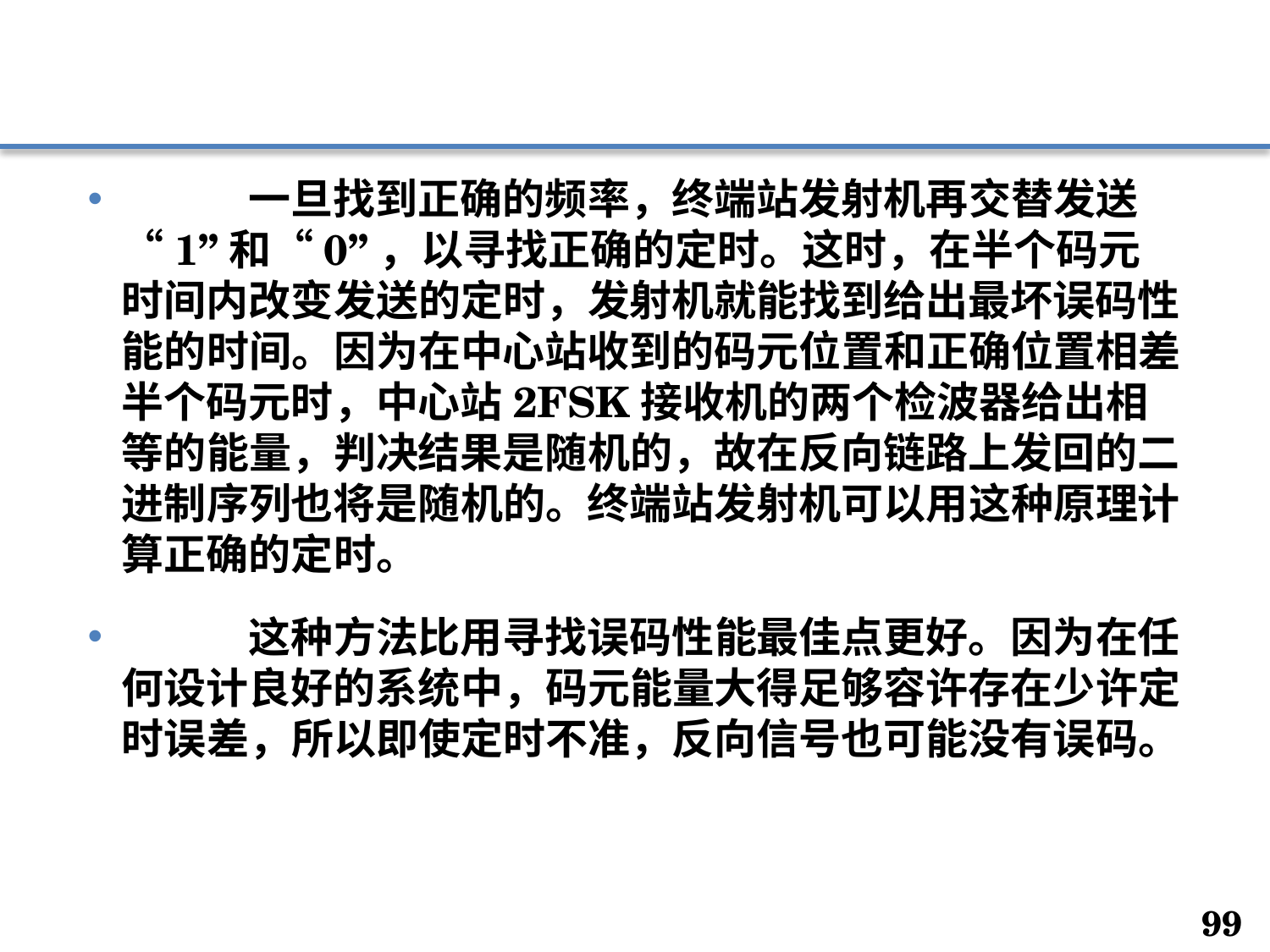

#
	一旦找到正确的频率，终端站发射机再交替发送“1”和“0”，以寻找正确的定时。这时，在半个码元时间内改变发送的定时，发射机就能找到给出最坏误码性能的时间。因为在中心站收到的码元位置和正确位置相差半个码元时，中心站2FSK接收机的两个检波器给出相等的能量，判决结果是随机的，故在反向链路上发回的二进制序列也将是随机的。终端站发射机可以用这种原理计算正确的定时。
	这种方法比用寻找误码性能最佳点更好。因为在任何设计良好的系统中，码元能量大得足够容许存在少许定时误差，所以即使定时不准，反向信号也可能没有误码。
99